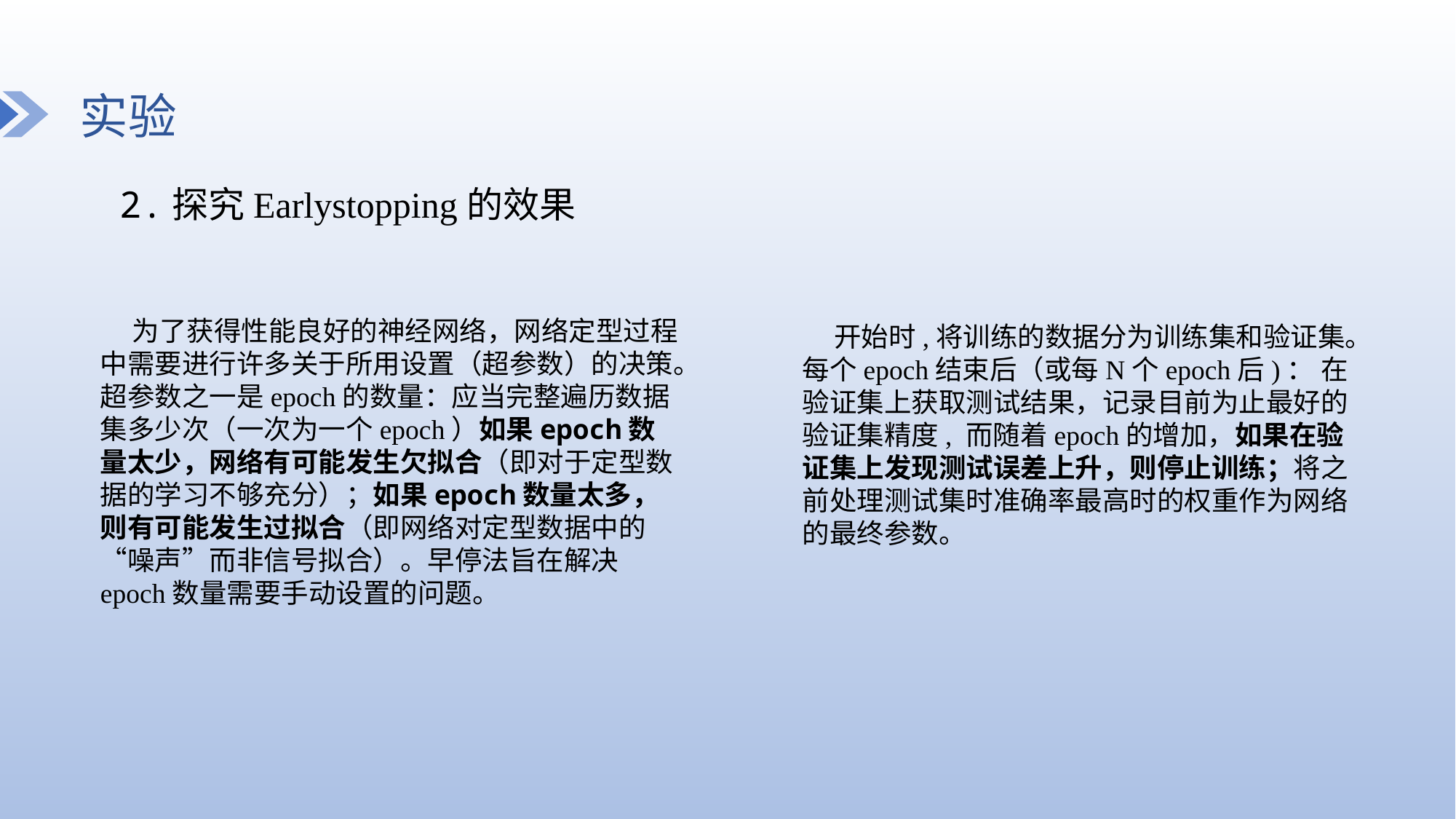

实验

 2.探究Earlystopping的效果
为了获得性能良好的神经网络，网络定型过程中需要进行许多关于所用设置（超参数）的决策。超参数之一是epoch的数量：应当完整遍历数据集多少次（一次为一个epoch）如果epoch数量太少，网络有可能发生欠拟合（即对于定型数据的学习不够充分）；如果epoch数量太多，则有可能发生过拟合（即网络对定型数据中的“噪声”而非信号拟合）。早停法旨在解决epoch数量需要手动设置的问题。
开始时,将训练的数据分为训练集和验证集。每个epoch结束后（或每N个epoch后)： 在验证集上获取测试结果，记录目前为止最好的验证集精度, 而随着epoch的增加，如果在验证集上发现测试误差上升，则停止训练；将之前处理测试集时准确率最高时的权重作为网络的最终参数。